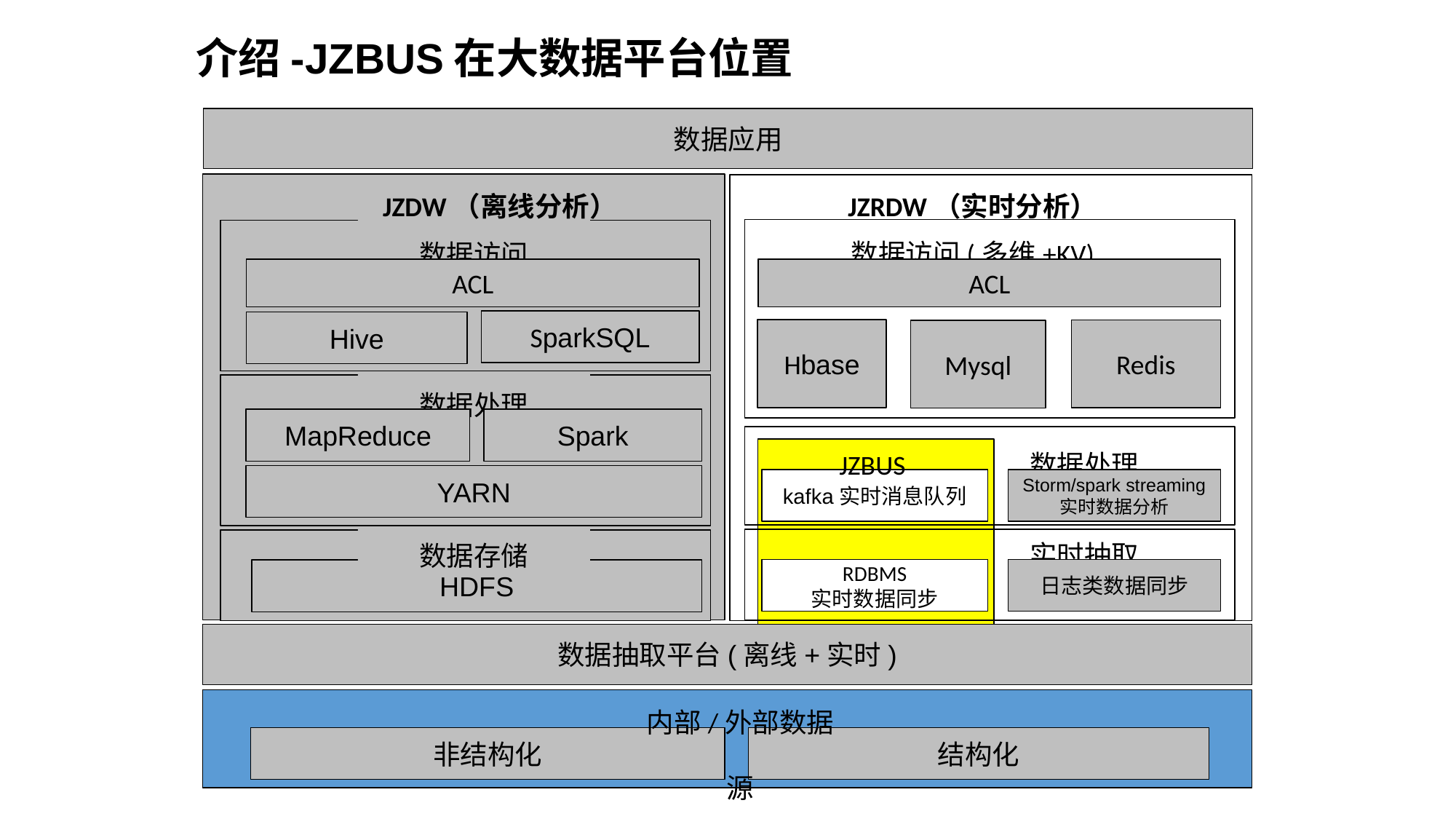

介绍-JZBUS在大数据平台位置
数据应用
JZDW（离线分析）
JZRDW（实时分析）

数据访问(多维+KV)
数据访问

ACL
ACL
SparkSQL
Hive
Hbase
Redis
Mysql
数据处理

MapReduce
Spark
JZBUS
数据处理

YARN
kafka实时消息队列
Storm/spark streaming
实时数据分析
实时抽取
数据存储

RDBMS
实时数据同步
日志类数据同步
HDFS
数据抽取平台(离线+实时)
内部/外部数据源

非结构化
结构化